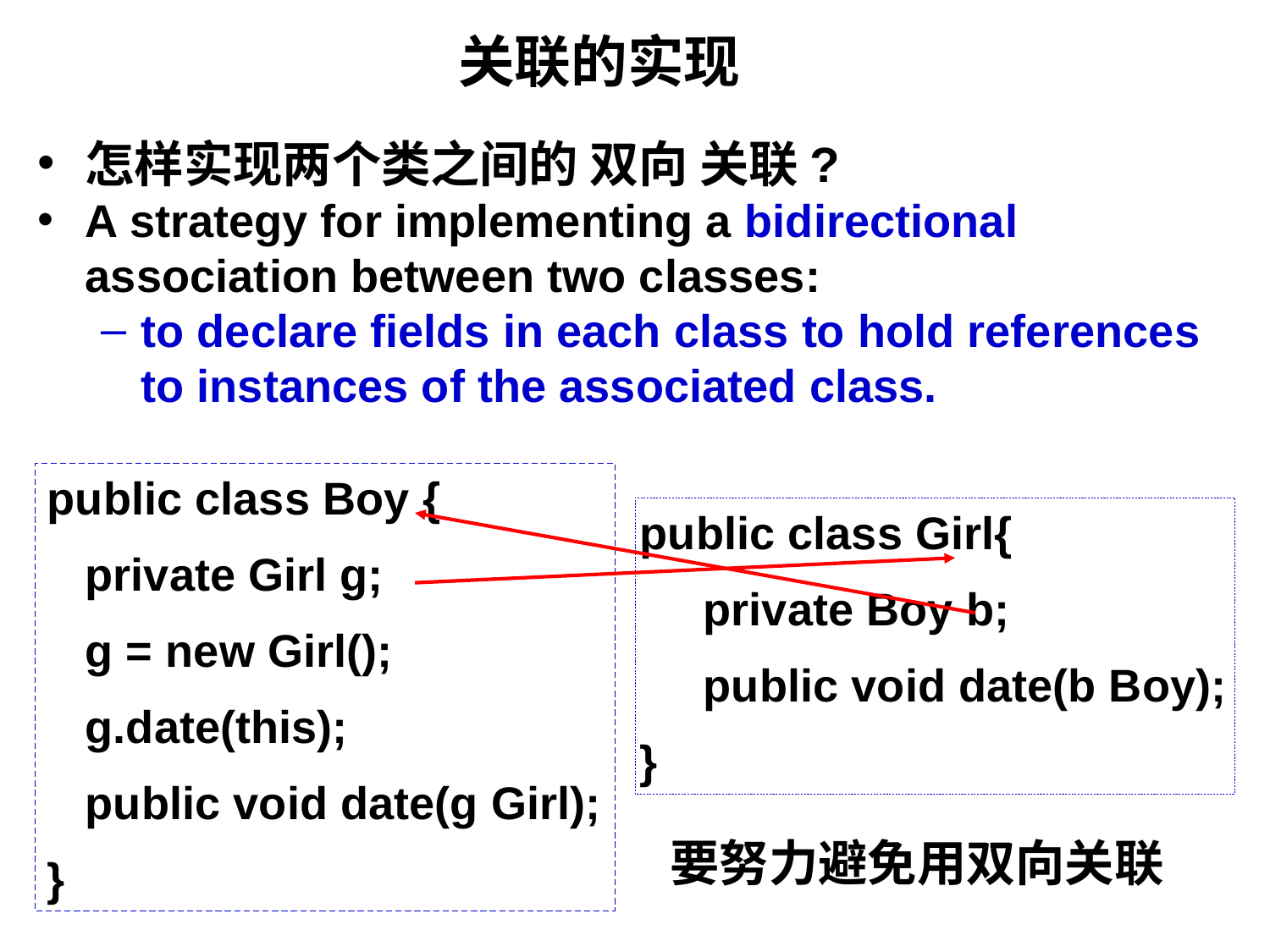

# 关联的实现
怎样实现两个类之间的 双向 关联?
A strategy for implementing a bidirectional     association between two classes:
to declare fields in each class to hold references to instances of the associated class.
public class Boy {
   private Girl g;
   g = new Girl();
   g.date(this);
   public void date(g Girl);
}
public class Girl{
     private Boy b;
     public void date(b Boy);
}

要努力避免用双向关联